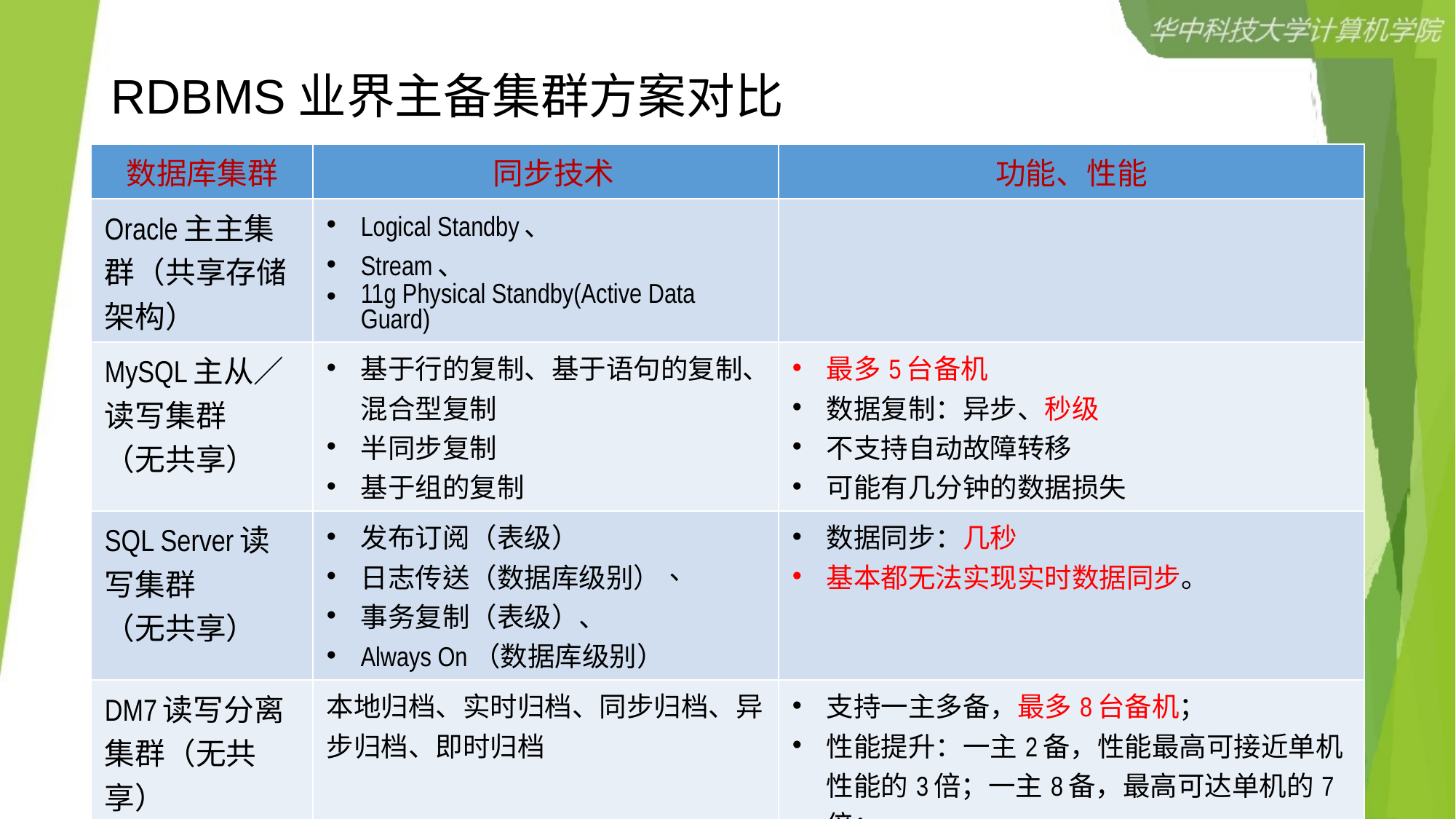

# RDBMS业界主备集群方案对比
| 数据库集群 | 同步技术 | 功能、性能 |
| --- | --- | --- |
| Oracle主主集群（共享存储架构） | Logical Standby、 Stream、 11g Physical Standby(Active Data Guard) |  |
| MySQL主从／读写集群 （无共享） | 基于行的复制、基于语句的复制、混合型复制 半同步复制 基于组的复制 | 最多5台备机 数据复制：异步、秒级 不支持自动故障转移 可能有几分钟的数据损失 |
| SQL Server读写集群 （无共享） | 发布订阅（表级） 日志传送（数据库级别）、 事务复制（表级）、 Always On（数据库级别） | 数据同步：几秒 基本都无法实现实时数据同步。 |
| DM7读写分离集群（无共享） | 本地归档、实时归档、同步归档、异步归档、即时归档 | 支持一主多备，最多8台备机； 性能提升：一主2备，性能最高可接近单机性能的3倍；一主8备，最高可达单机的7倍； 支持秒级的故障快速切换 |
41